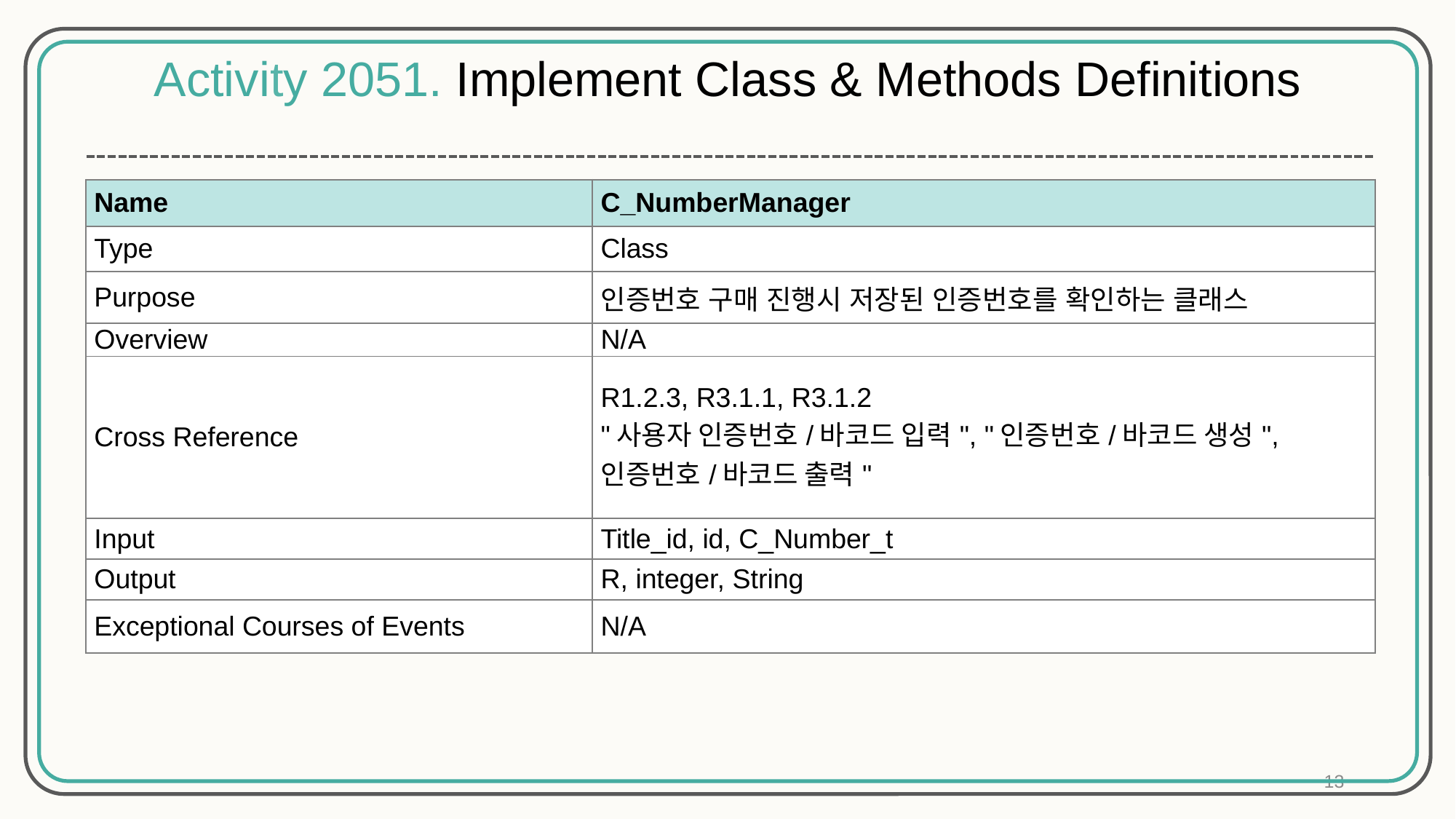

Activity 2051. Implement Class & Methods Definitions

| Name | C\_NumberManager |
| --- | --- |
| Type | Class |
| Purpose | 인증번호 구매 진행시 저장된 인증번호를 확인하는 클래스 |
| Overview | N/A |
| Cross Reference | R1.2.3, R3.1.1, R3.1.2 "사용자 인증번호/바코드 입력", "인증번호/바코드 생성", 인증번호/바코드 출력" |
| Input | Title\_id, id, C\_Number\_t |
| Output | R, integer, String |
| Exceptional Courses of Events | N/A |
13